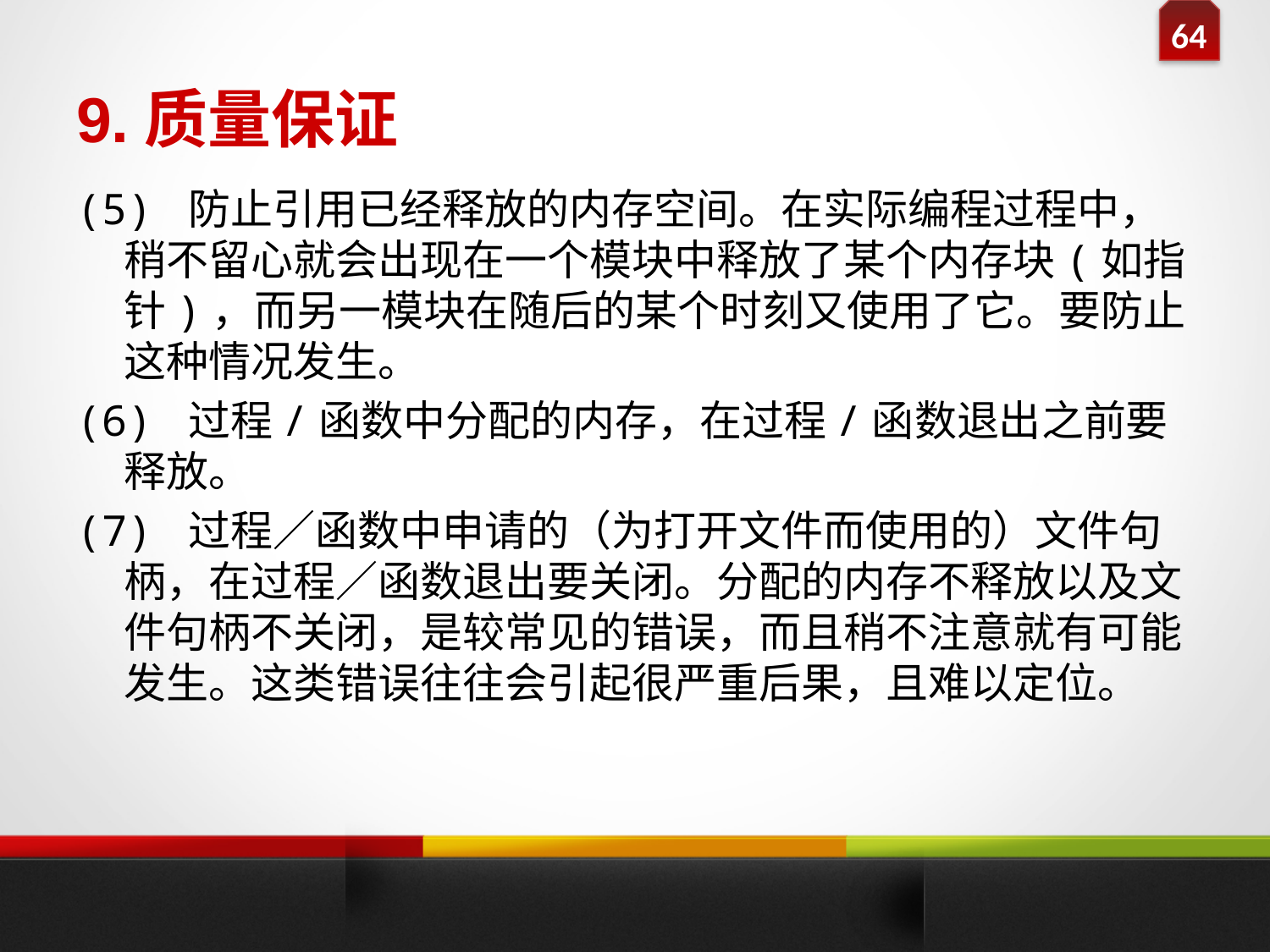

# 9.质量保证
(5) 防止引用已经释放的内存空间。在实际编程过程中，稍不留心就会出现在一个模块中释放了某个内存块(如指针)，而另一模块在随后的某个时刻又使用了它。要防止这种情况发生。
(6) 过程/函数中分配的内存，在过程/函数退出之前要释放。
(7) 过程／函数中申请的（为打开文件而使用的）文件句柄，在过程／函数退出要关闭。分配的内存不释放以及文件句柄不关闭，是较常见的错误，而且稍不注意就有可能发生。这类错误往往会引起很严重后果，且难以定位。